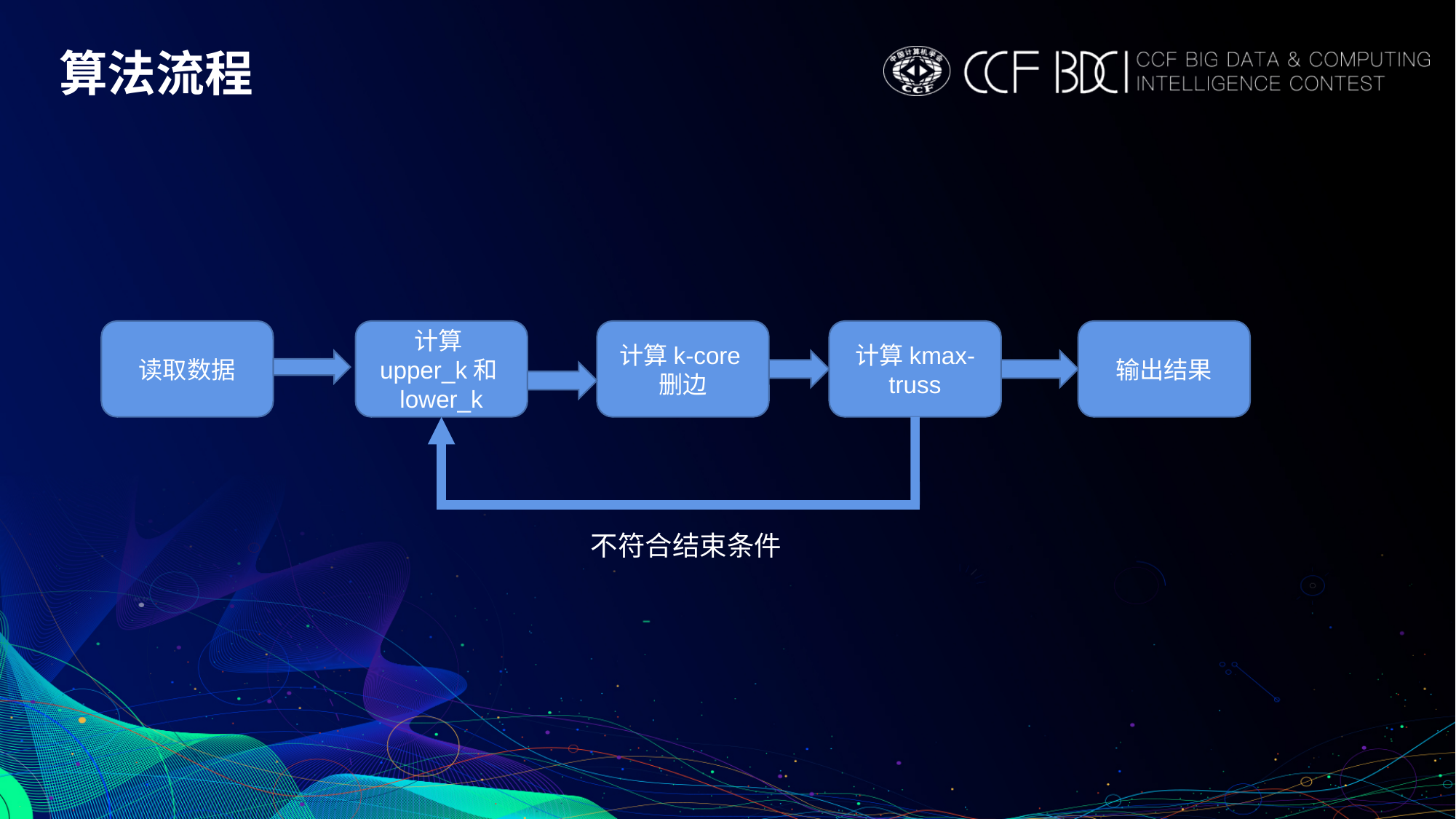

算法流程
读取数据
计算upper_k和lower_k
计算k-core删边
计算kmax-truss
输出结果

不符合结束条件